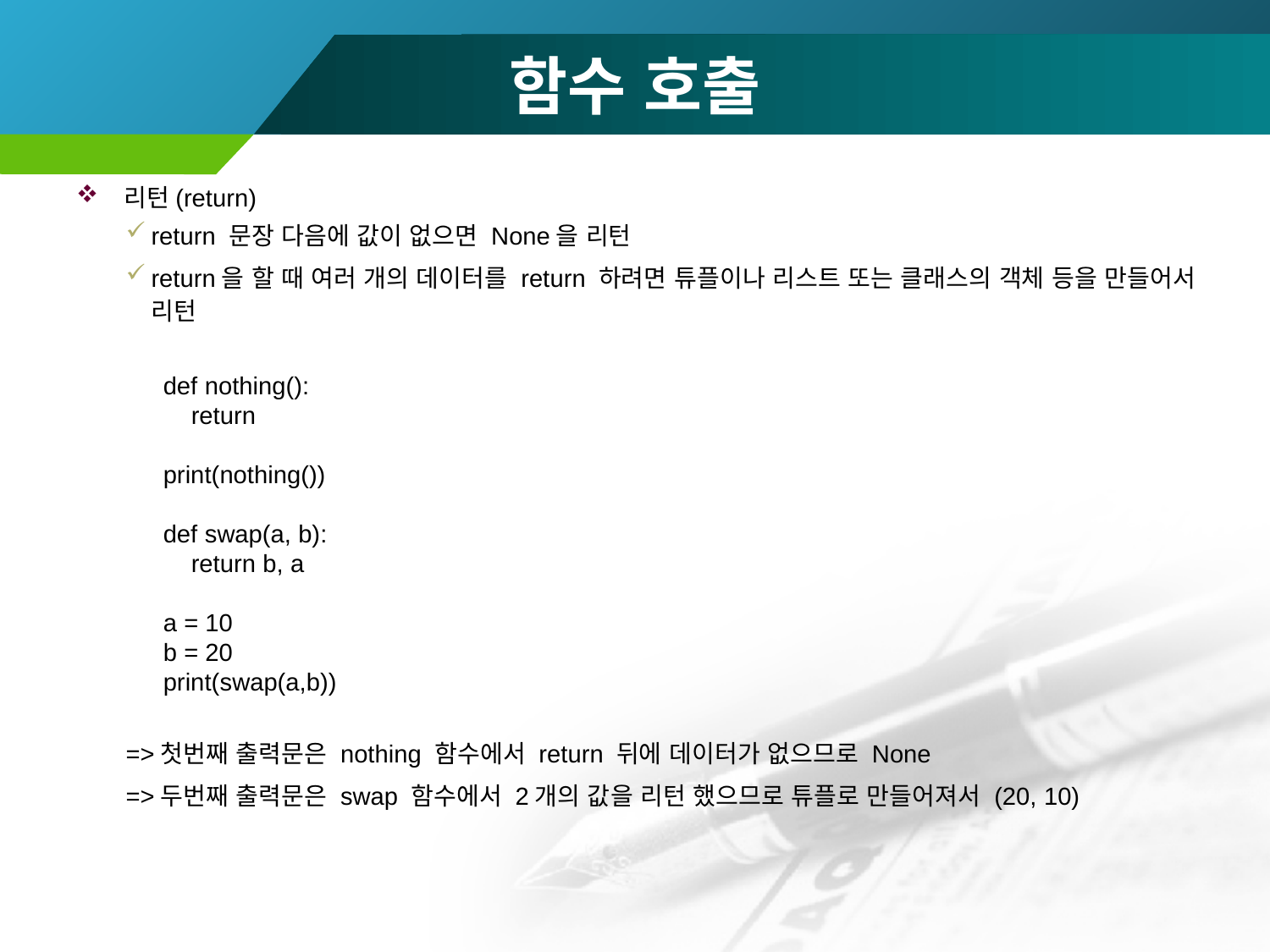

# 함수 호출
리턴(return)
return 문장 다음에 값이 없으면 None을 리턴
return을 할 때 여러 개의 데이터를 return 하려면 튜플이나 리스트 또는 클래스의 객체 등을 만들어서 리턴

def nothing():
    return

print(nothing())

def swap(a, b):
    return b, a

a = 10
b = 20
print(swap(a,b))

=>첫번째 출력문은 nothing 함수에서 return 뒤에 데이터가 없으므로 None
=>두번째 출력문은 swap 함수에서 2개의 값을 리턴 했으므로 튜플로 만들어져서 (20, 10)